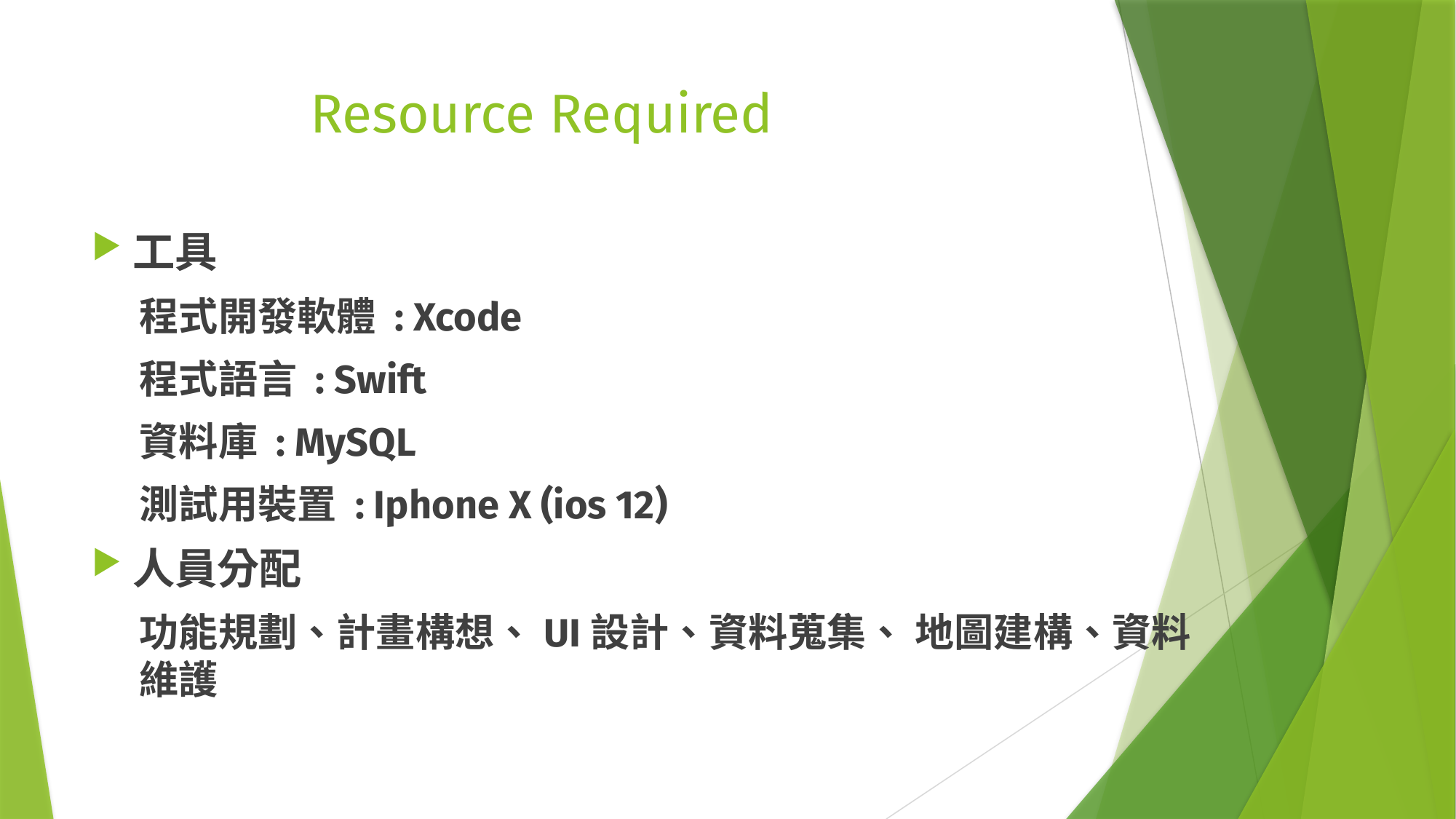

# Resource Required
工具
程式開發軟體 : Xcode
程式語言 : Swift
資料庫 : MySQL
測試用裝置 : Iphone X (ios 12)
人員分配
功能規劃、計畫構想、UI設計、資料蒐集、 地圖建構、資料維護